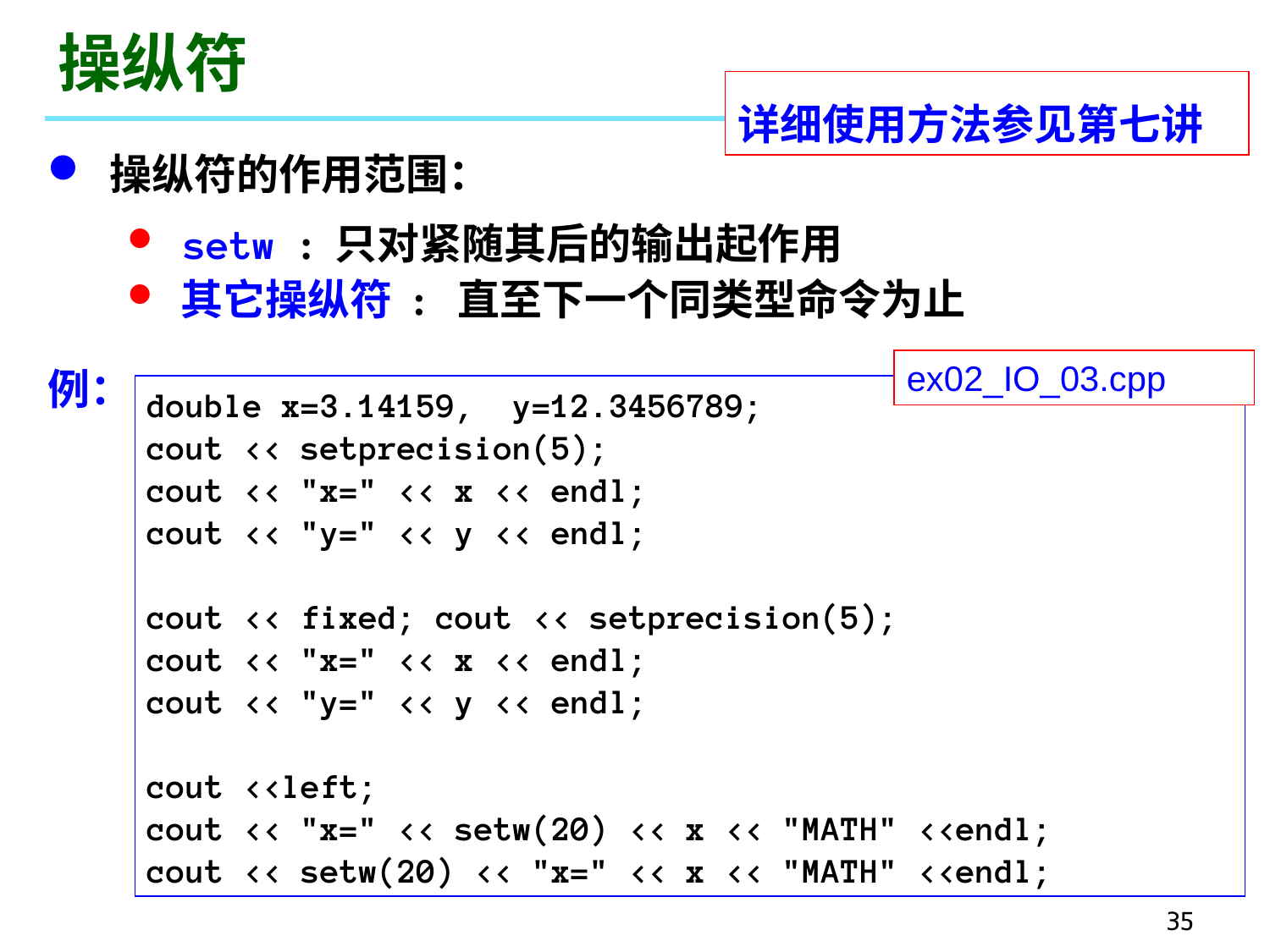

# 操纵符
详细使用方法参见第七讲
 操纵符的作用范围：
 setw : 只对紧随其后的输出起作用
 其它操纵符 :  直至下一个同类型命令为止
ex02_IO_03.cpp
例：
double x=3.14159,  y=12.3456789;
cout << setprecision(5);
cout << "x=" << x << endl;
cout << "y=" << y << endl;

cout << fixed; cout << setprecision(5);
cout << "x=" << x << endl;
cout << "y=" << y << endl;

cout <<left;
cout << "x=" << setw(20) << x << "MATH" <<endl;
cout << setw(20) << "x=" << x << "MATH" <<endl;
35